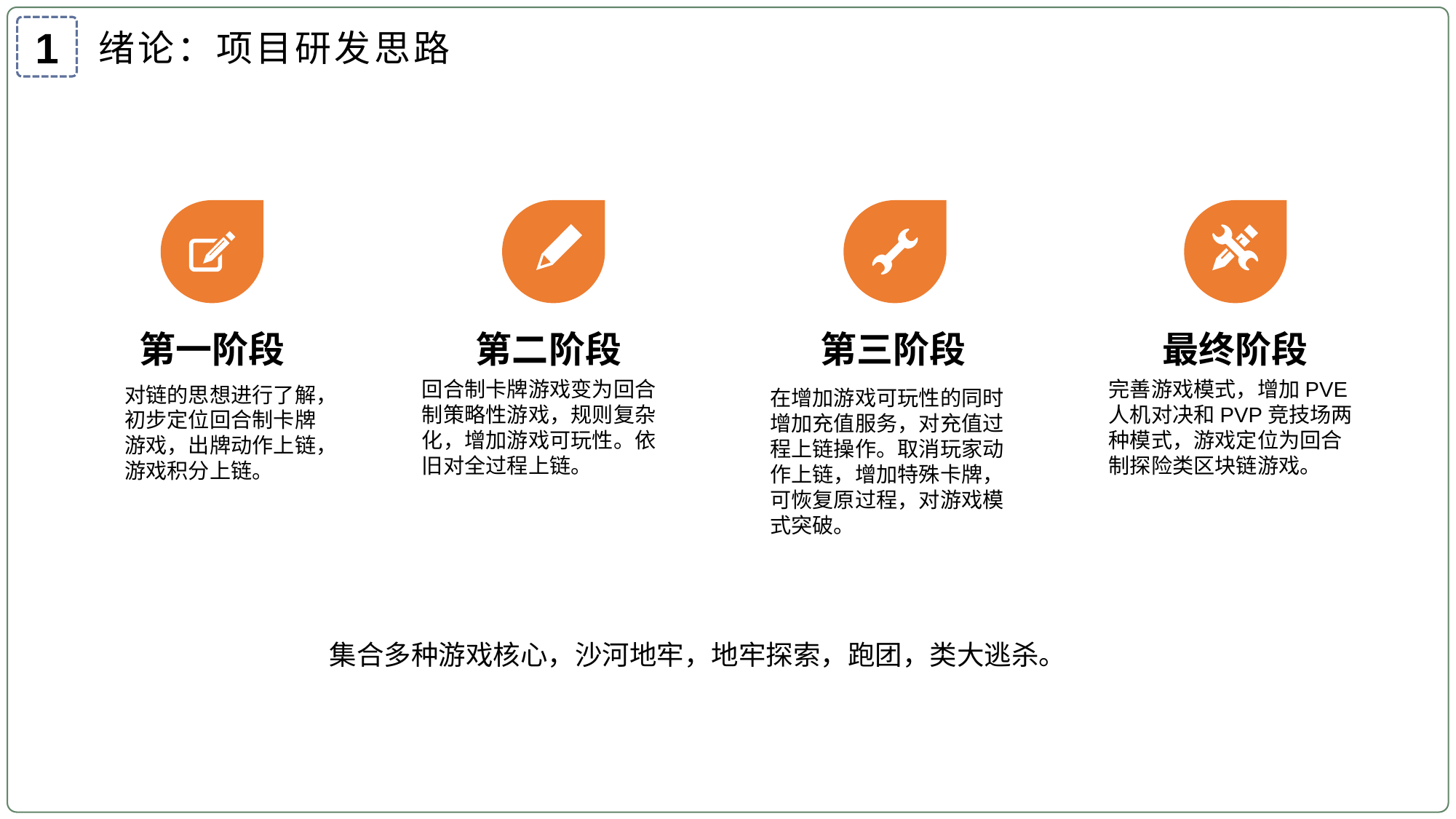

1
绪论：项目研发思路

第二阶段
第三阶段
最终阶段
第一阶段
回合制卡牌游戏变为回合制策略性游戏，规则复杂化，增加游戏可玩性。依旧对全过程上链。
完善游戏模式，增加PVE人机对决和PVP竞技场两种模式，游戏定位为回合制探险类区块链游戏。
对链的思想进行了解，初步定位回合制卡牌游戏，出牌动作上链，游戏积分上链。
在增加游戏可玩性的同时增加充值服务，对充值过程上链操作。取消玩家动作上链，增加特殊卡牌，可恢复原过程，对游戏模式突破。
集合多种游戏核心，沙河地牢，地牢探索，跑团，类大逃杀。